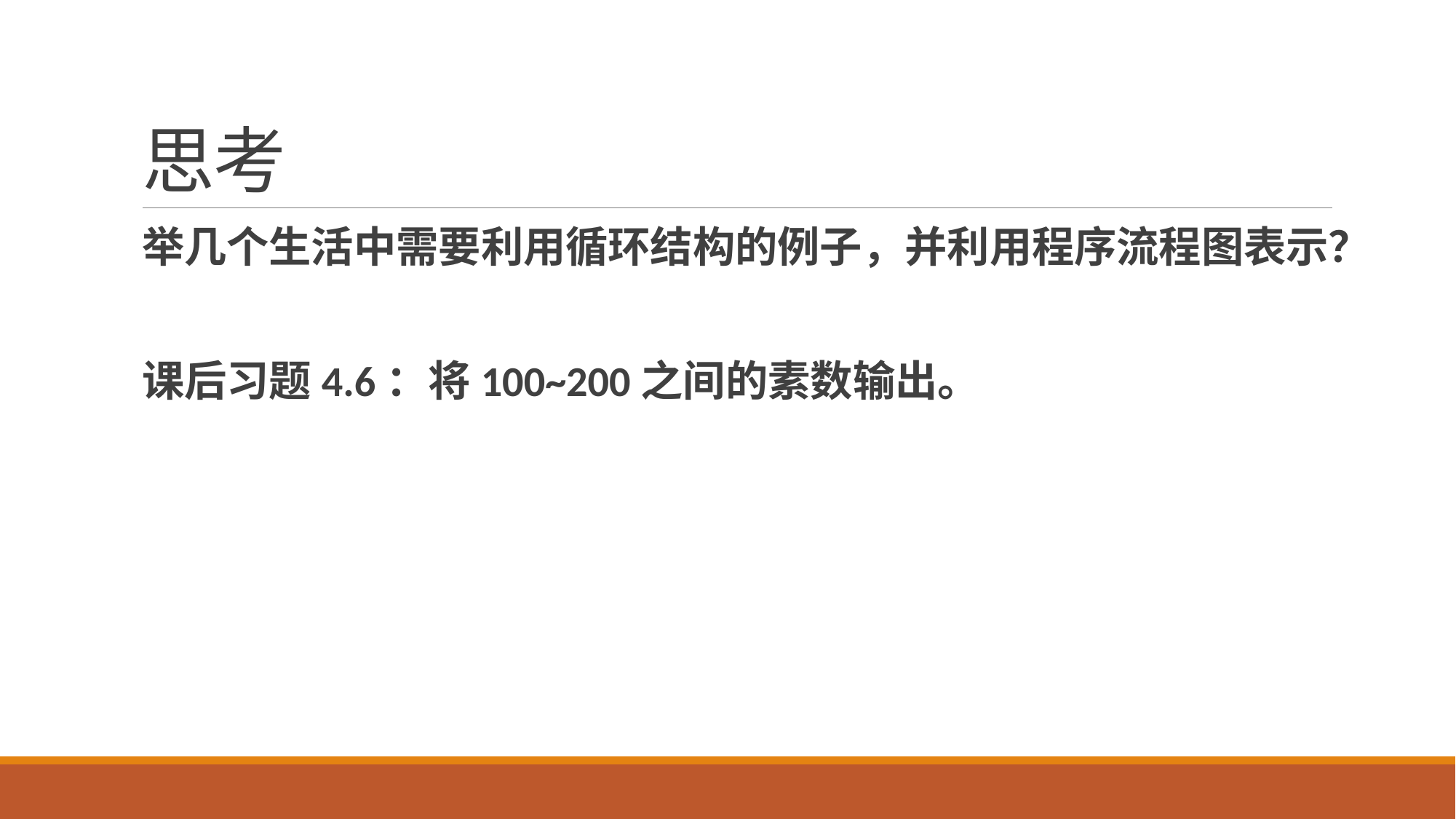

# 思考
举几个生活中需要利用循环结构的例子，并利用程序流程图表示？

课后习题4.6：将100~200之间的素数输出。